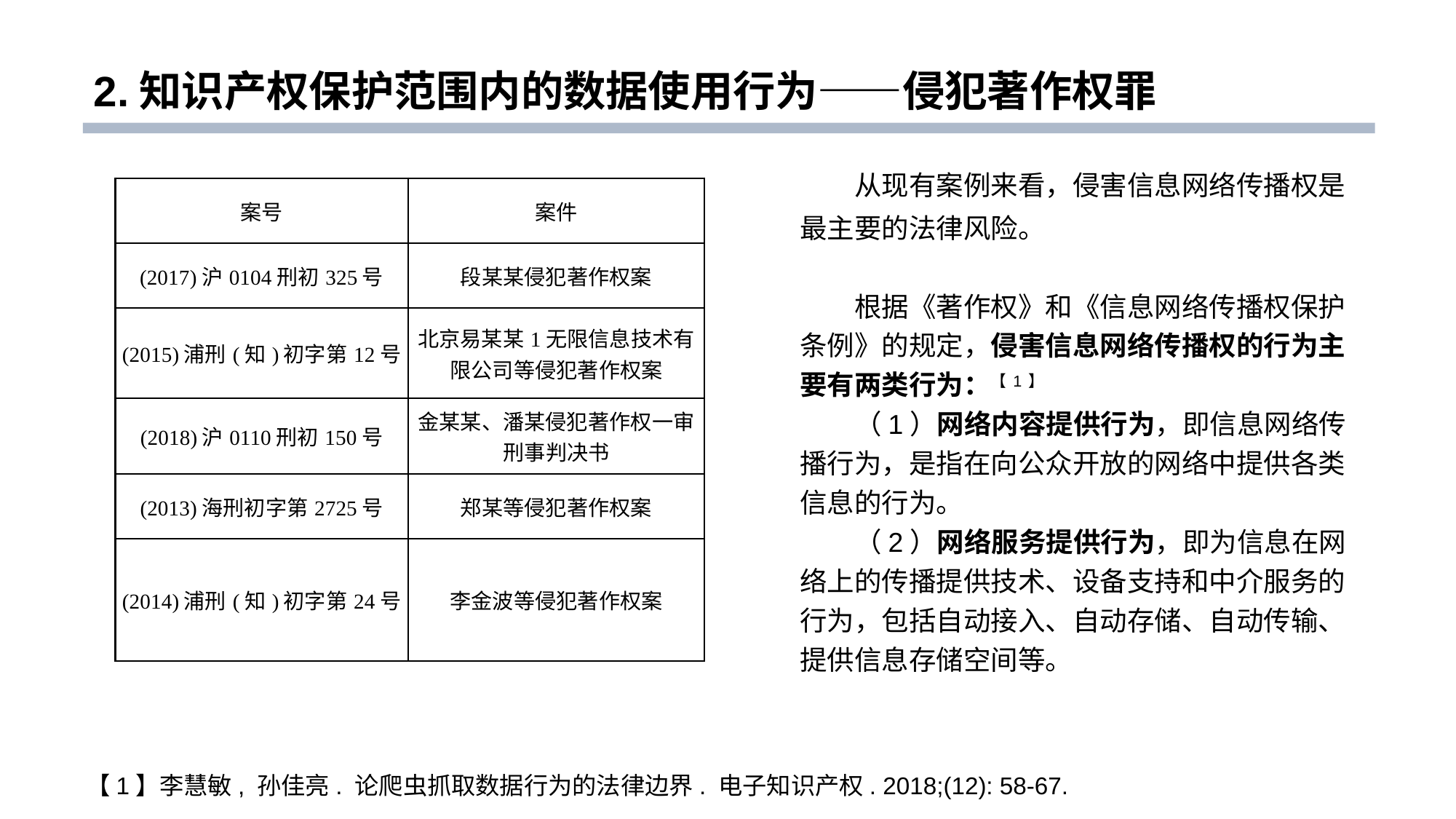

# 2.知识产权保护范围内的数据使用行为——侵犯著作权罪
从现有案例来看，侵害信息网络传播权是最主要的法律风险。

根据《著作权》和《信息网络传播权保护条例》的规定，侵害信息网络传播权的行为主要有两类行为：【1】
（1）网络内容提供行为，即信息网络传播行为，是指在向公众开放的网络中提供各类信息的行为。
（2）网络服务提供行为，即为信息在网络上的传播提供技术、设备支持和中介服务的行为，包括自动接入、自动存储、自动传输、提供信息存储空间等。
| 案号 | 案件 |
| --- | --- |
| (2017)沪0104刑初325号 | 段某某侵犯著作权案 |
| (2015)浦刑(知)初字第12号 | 北京易某某1无限信息技术有限公司等侵犯著作权案 |
| (2018)沪0110刑初150号 | 金某某、潘某侵犯著作权一审刑事判决书 |
| (2013)海刑初字第2725号 | 郑某等侵犯著作权案 |
| (2014)浦刑(知)初字第24号 | 李金波等侵犯著作权案 |
【1】李慧敏, 孙佳亮. 论爬虫抓取数据行为的法律边界. 电子知识产权. 2018;(12): 58-67.
24